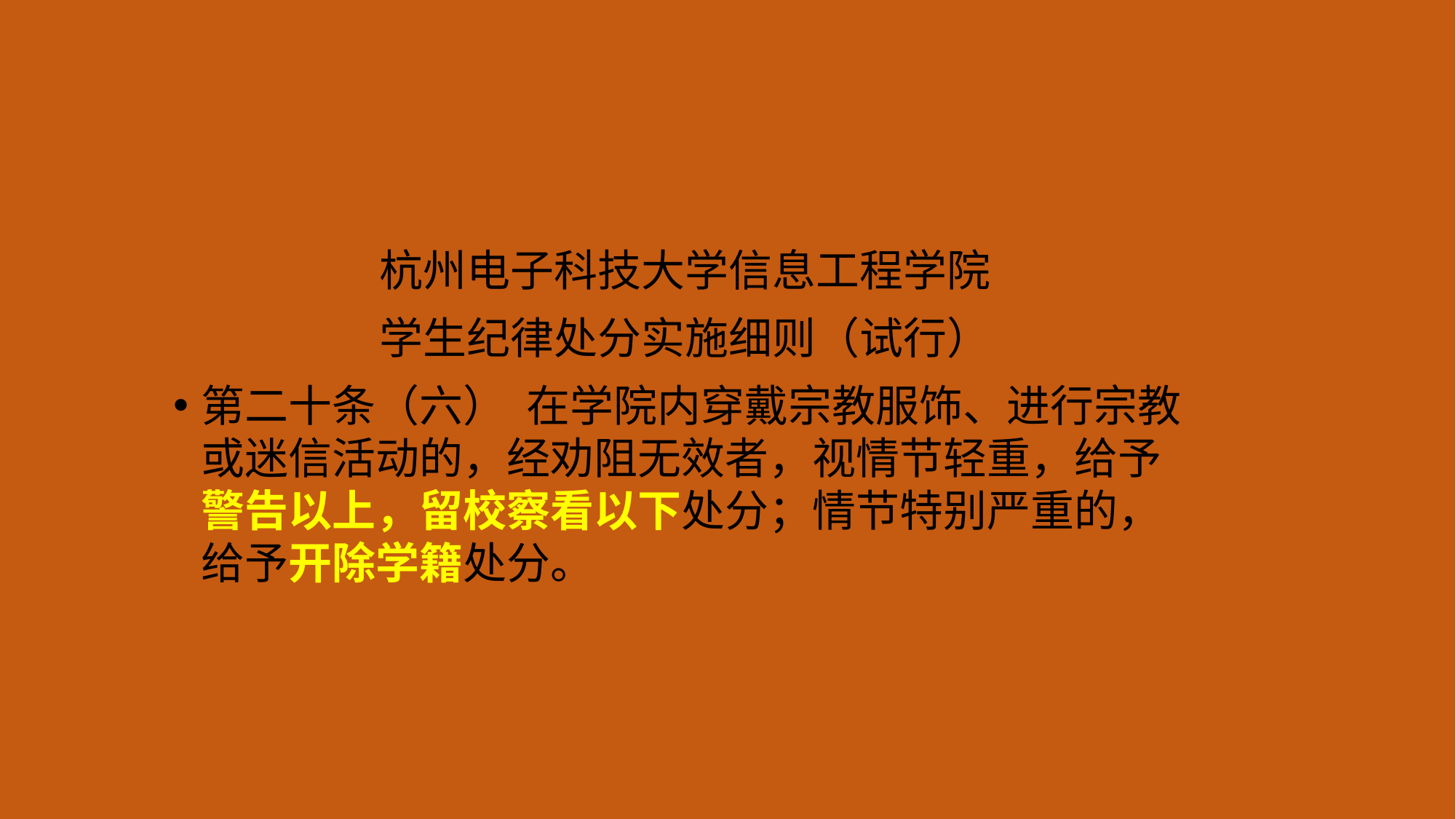

#
杭州电子科技大学信息工程学院
学生纪律处分实施细则（试行）
第二十条（六）  在学院内穿戴宗教服饰、进行宗教或迷信活动的，经劝阻无效者，视情节轻重，给予警告以上，留校察看以下处分；情节特别严重的，给予开除学籍处分。